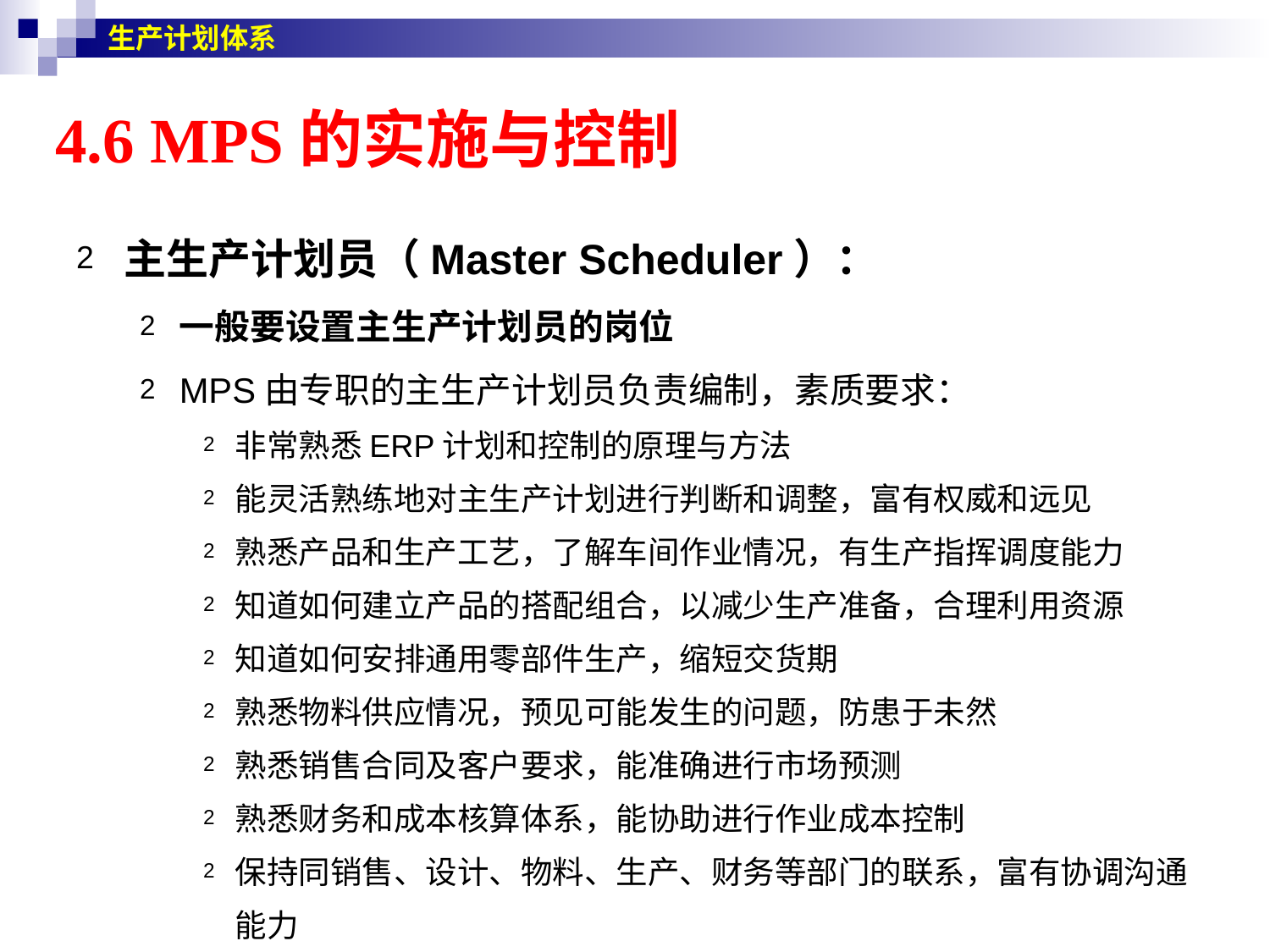

生产计划体系
# 4.6 MPS的实施与控制
主生产计划员（Master Scheduler）：
一般要设置主生产计划员的岗位
MPS由专职的主生产计划员负责编制，素质要求：
非常熟悉ERP计划和控制的原理与方法
能灵活熟练地对主生产计划进行判断和调整，富有权威和远见
熟悉产品和生产工艺，了解车间作业情况，有生产指挥调度能力
知道如何建立产品的搭配组合，以减少生产准备，合理利用资源
知道如何安排通用零部件生产，缩短交货期
熟悉物料供应情况，预见可能发生的问题，防患于未然
熟悉销售合同及客户要求，能准确进行市场预测
熟悉财务和成本核算体系，能协助进行作业成本控制
保持同销售、设计、物料、生产、财务等部门的联系，富有协调沟通能力